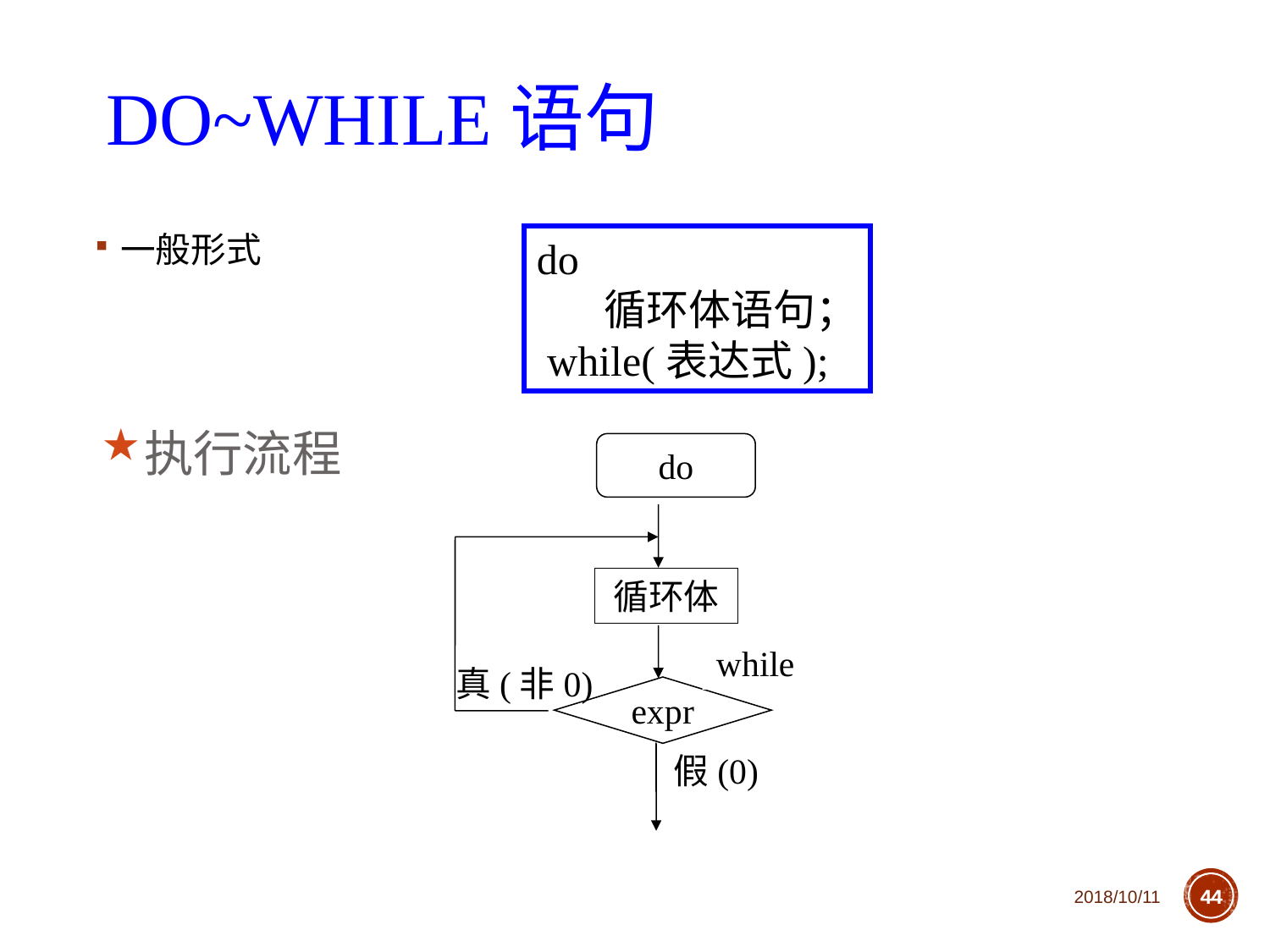

# do~while语句
do
      循环体语句；
 while(表达式);
一般形式

执行流程

do

循环体

while
真(非0)
expr

假(0)
2018/10/11
44